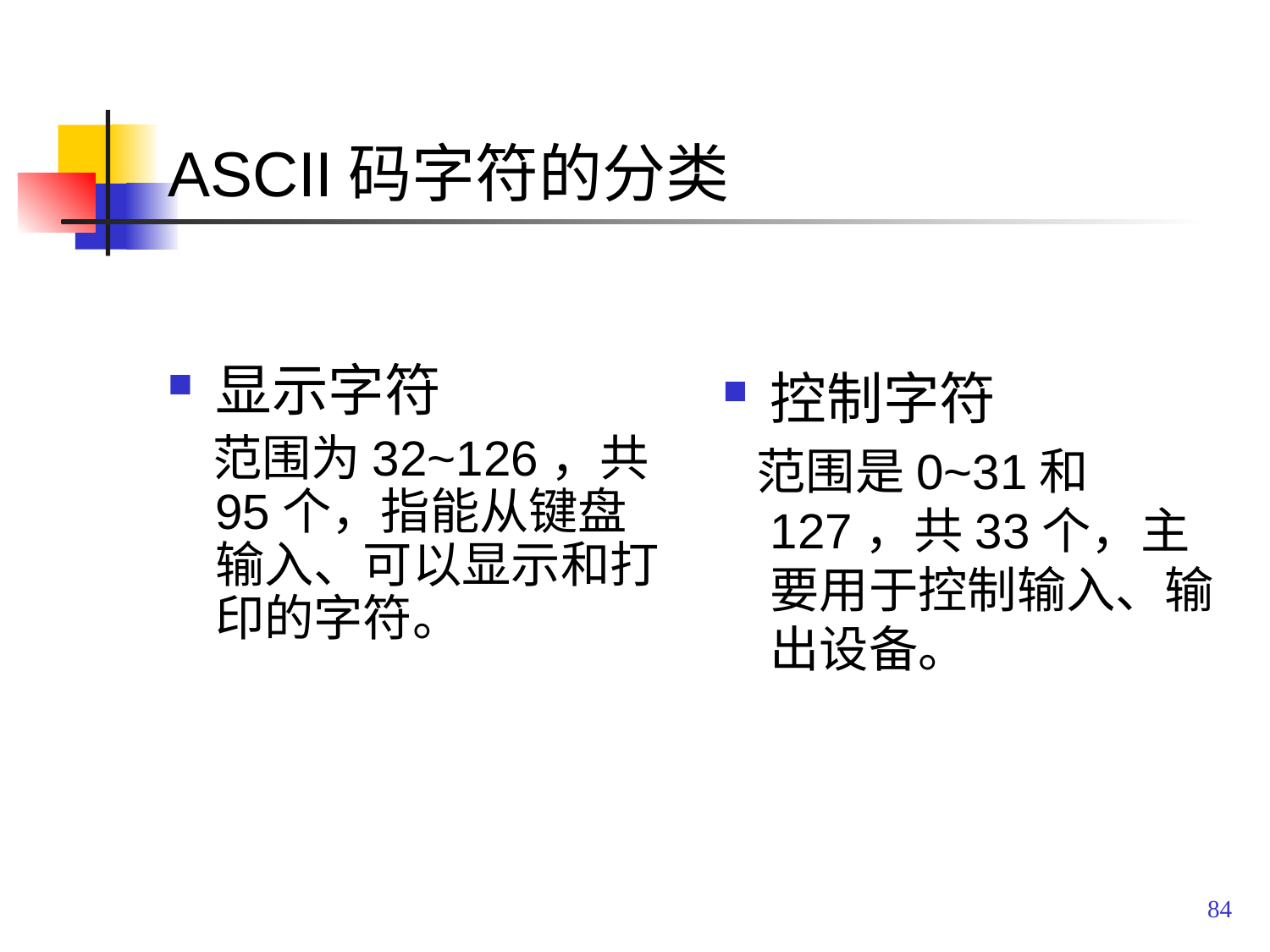

# ASCII码字符的分类
显示字符
   范围为32~126，共95个，指能从键盘输入、可以显示和打印的字符。

控制字符
  范围是0~31和127，共33个，主要用于控制输入、输出设备。
84